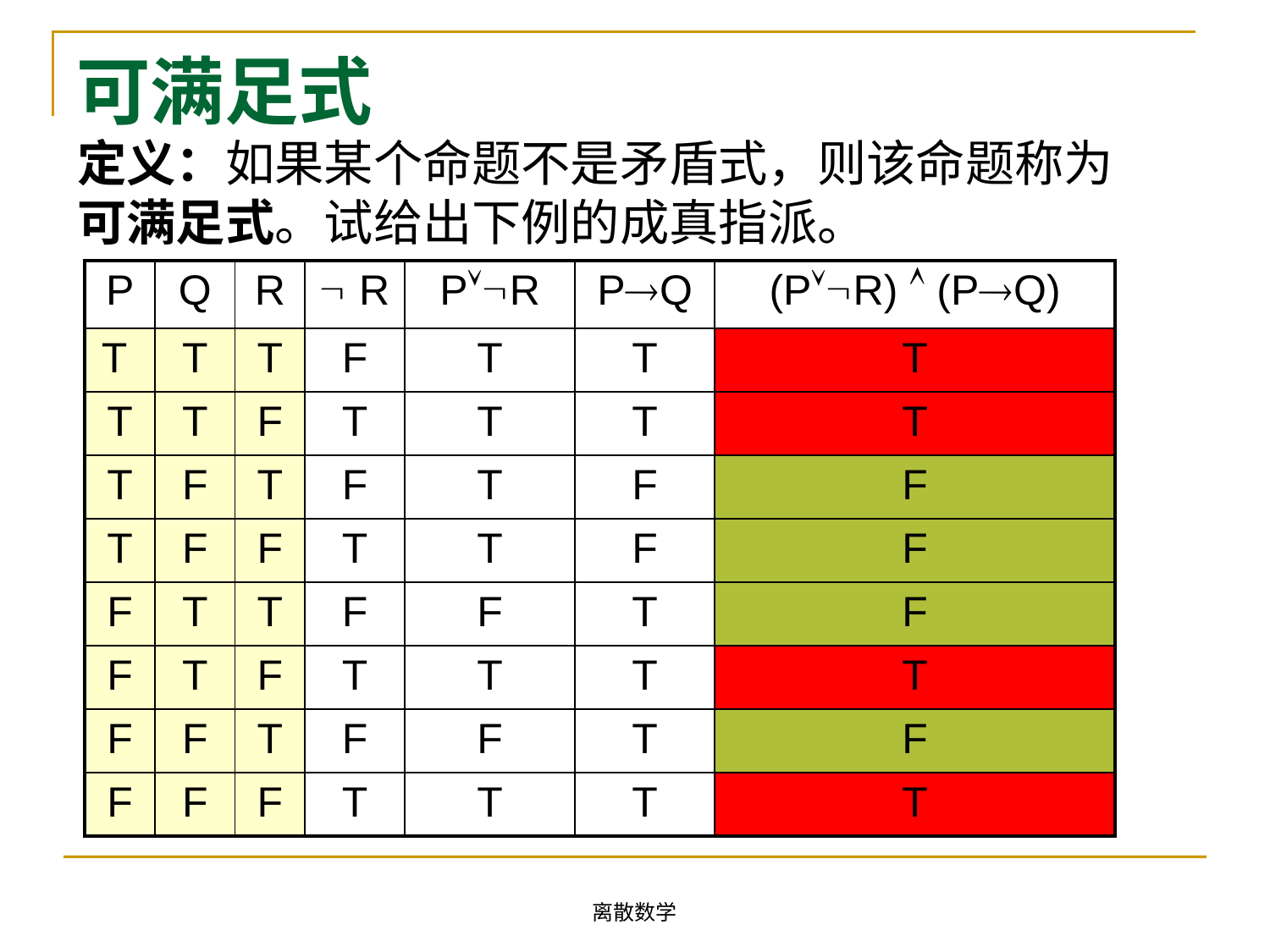

# 可满足式
定义：如果某个命题不是矛盾式，则该命题称为可满足式。试给出下例的成真指派。
| P | Q | R | ¬ R | P∨¬R | P→Q | (P∨¬R) ∧ (P→Q) |
| --- | --- | --- | --- | --- | --- | --- |
| T | T | T | F | T | T | T |
| T | T | F | T | T | T | T |
| T | F | T | F | T | F | F |
| T | F | F | T | T | F | F |
| F | T | T | F | F | T | F |
| F | T | F | T | T | T | T |
| F | F | T | F | F | T | F |
| F | F | F | T | T | T | T |

124
离散数学